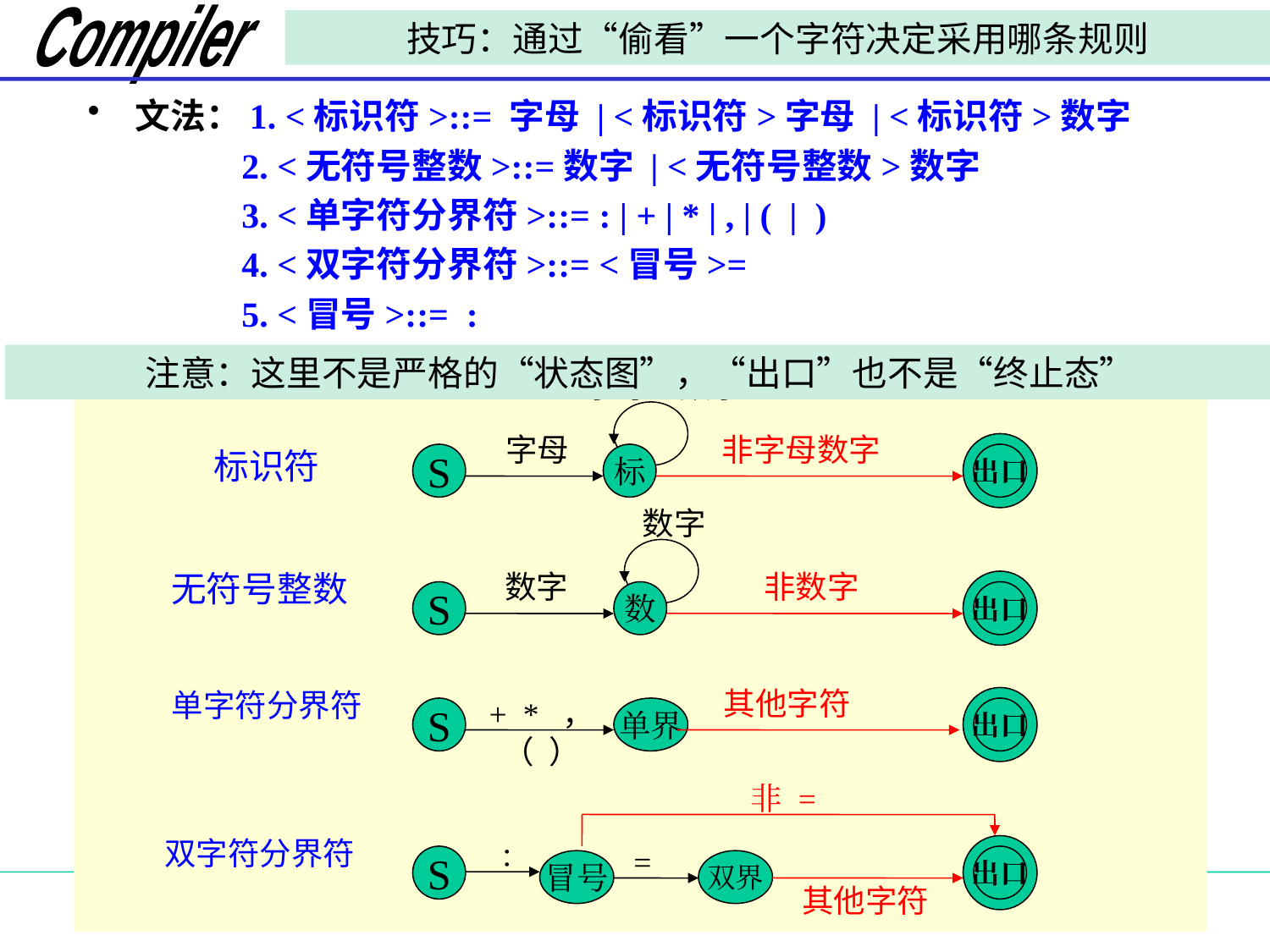

技巧：通过“偷看”一个字符决定采用哪条规则
文法：1. <标识符>::= 字母 | <标识符>字母 | <标识符>数字
         2. <无符号整数>::=数字 | <无符号整数>数字
         3. <单字符分界符>::= : | + | * | , | (  |  )
         4. <双字符分界符>::= <冒号>=
         5. <冒号>::=  :
注意：这里不是严格的“状态图”，“出口”也不是“终止态”

字母、数字

字母
非字母数字
出口

标识符
S
标

数字

无符号整数
数字
非数字
出口

S
数

其他字符
出口

单字符分界符
+  *  ，
（  ）
S
单界

非 =

出口

其他字符

双字符分界符
：
=
S
冒号
双界